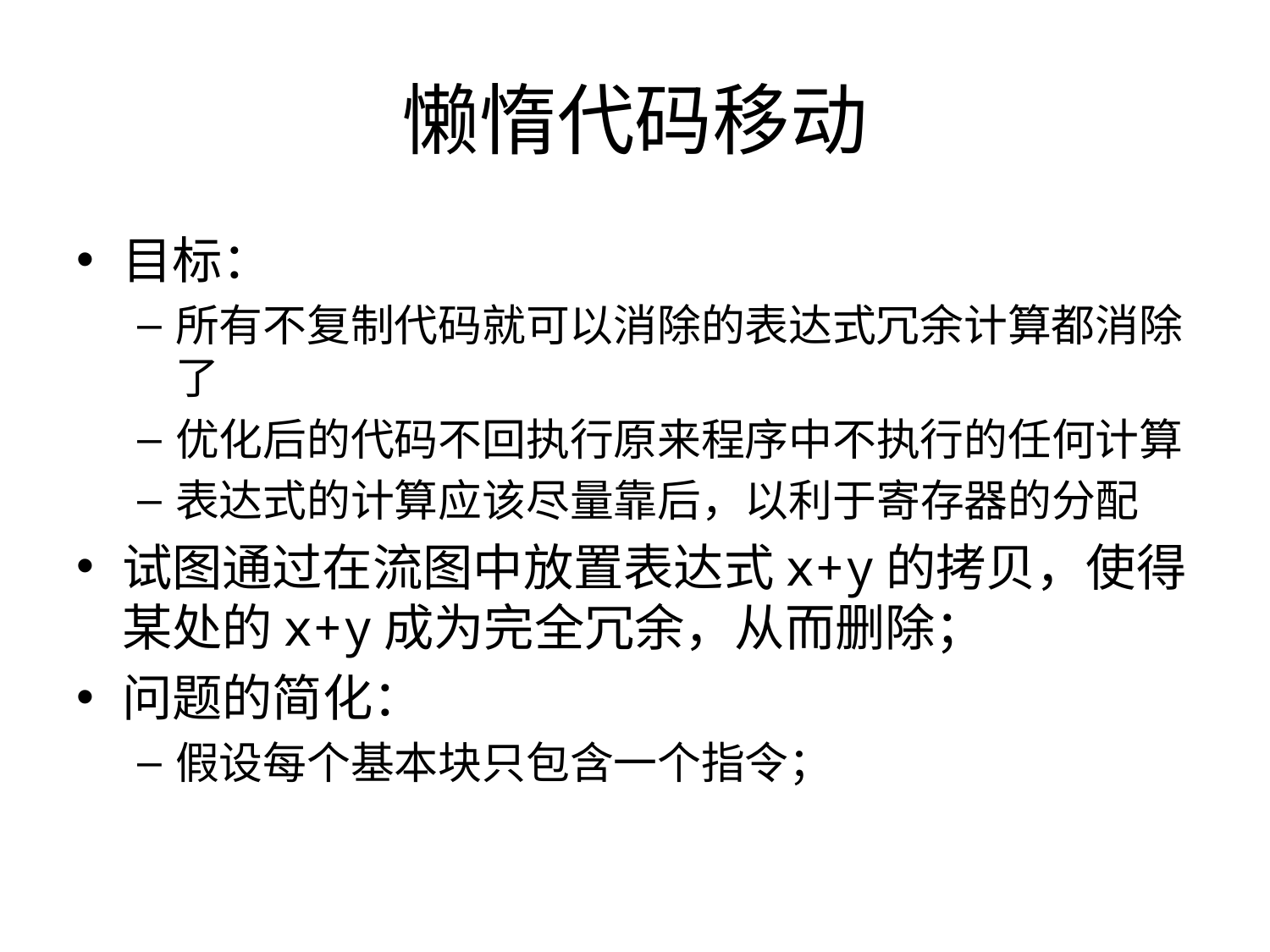

# 懒惰代码移动
目标：
所有不复制代码就可以消除的表达式冗余计算都消除了
优化后的代码不回执行原来程序中不执行的任何计算
表达式的计算应该尽量靠后，以利于寄存器的分配
试图通过在流图中放置表达式x+y的拷贝，使得某处的x+y成为完全冗余，从而删除；
问题的简化：
假设每个基本块只包含一个指令；